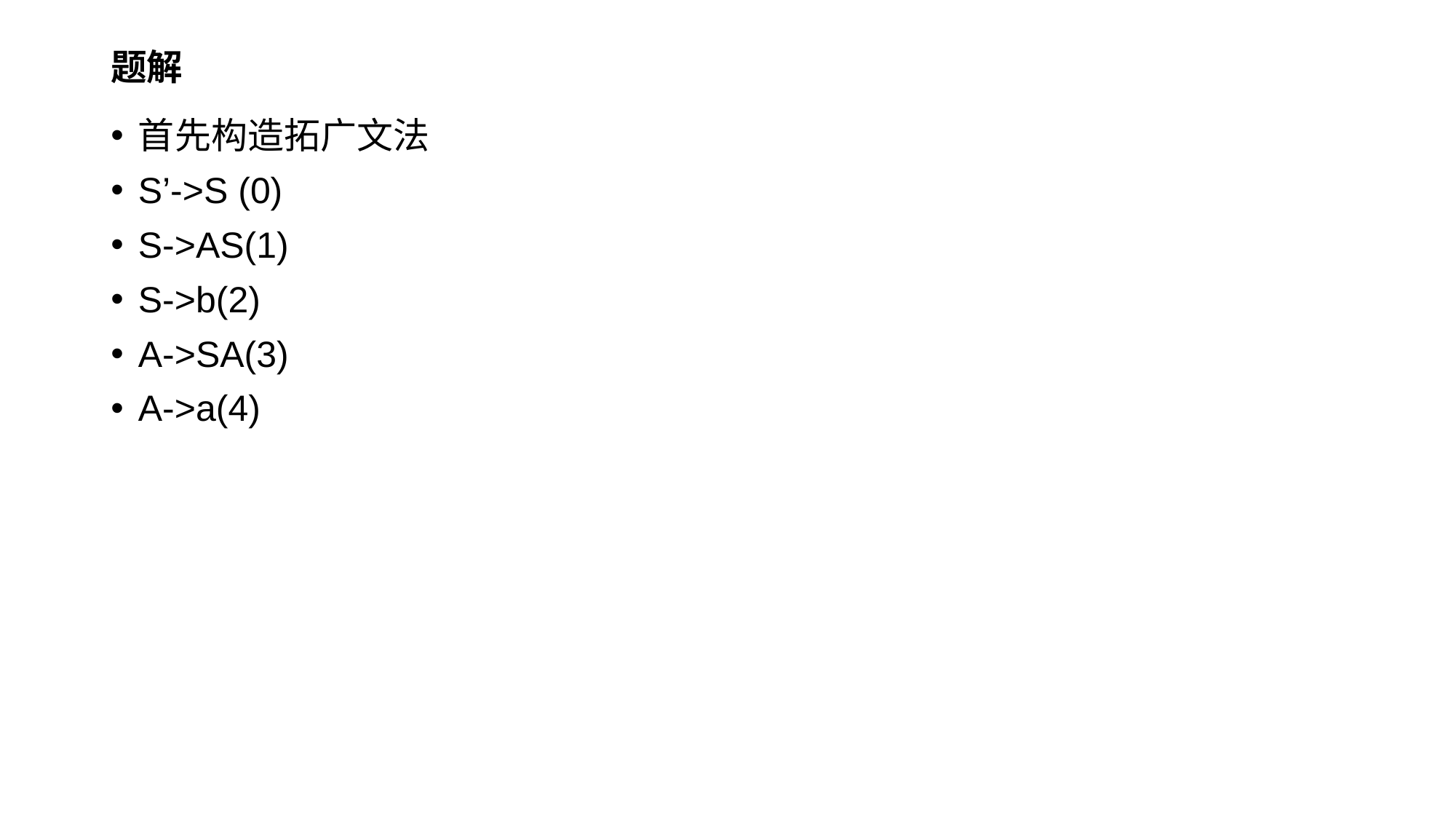

# 题解
首先构造拓广文法
S’->S (0)
S->AS(1)
S->b(2)
A->SA(3)
A->a(4)